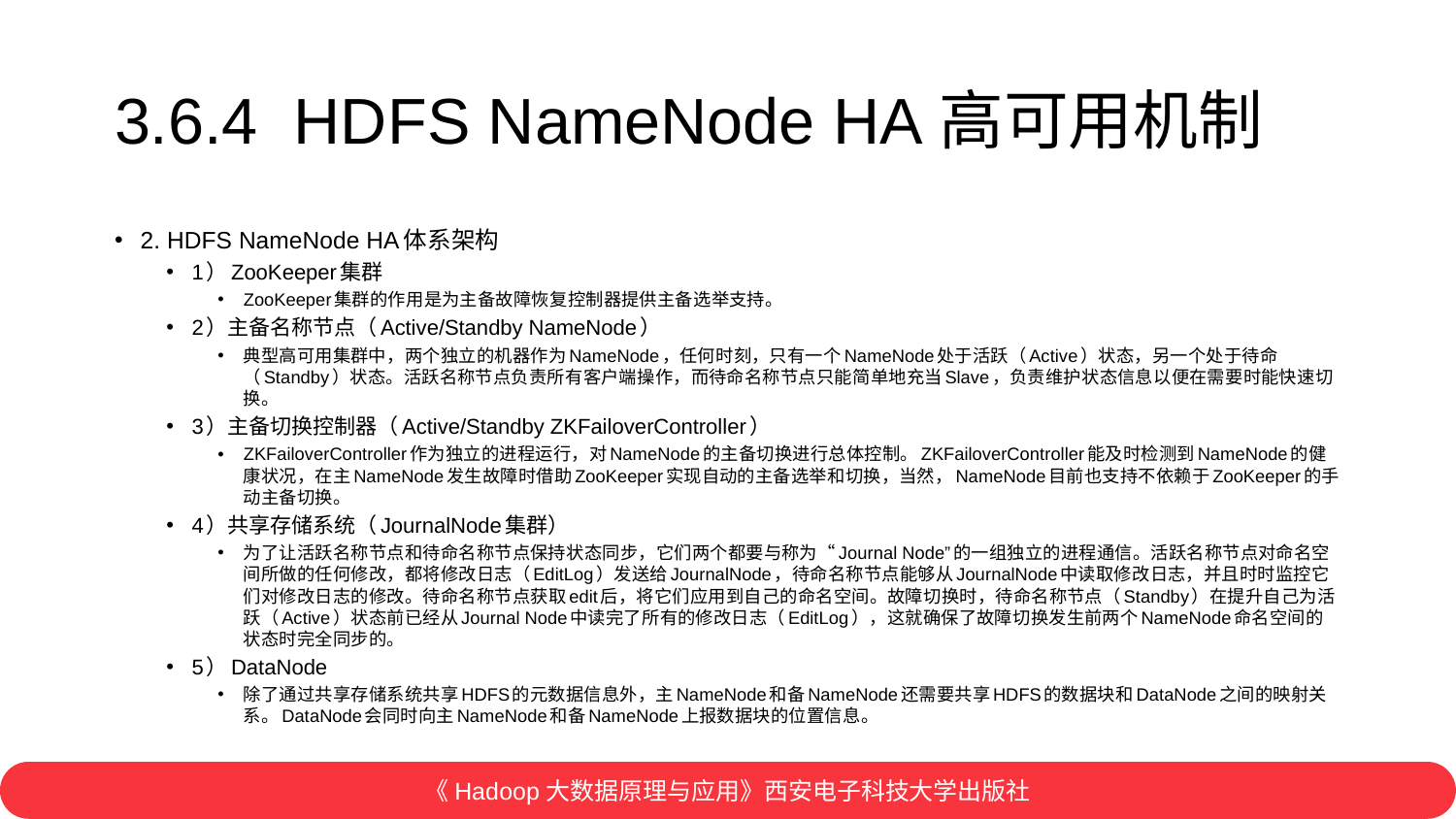

# 3.6.4  HDFS NameNode HA高可用机制
2. HDFS NameNode HA体系架构
1）ZooKeeper集群
ZooKeeper集群的作用是为主备故障恢复控制器提供主备选举支持。
2）主备名称节点（Active/Standby NameNode）
典型高可用集群中，两个独立的机器作为NameNode，任何时刻，只有一个NameNode处于活跃（Active）状态，另一个处于待命（Standby）状态。活跃名称节点负责所有客户端操作，而待命名称节点只能简单地充当Slave，负责维护状态信息以便在需要时能快速切换。
3）主备切换控制器（Active/Standby ZKFailoverController）
ZKFailoverController作为独立的进程运行，对NameNode的主备切换进行总体控制。ZKFailoverController能及时检测到NameNode的健康状况，在主NameNode发生故障时借助ZooKeeper实现自动的主备选举和切换，当然，NameNode目前也支持不依赖于ZooKeeper的手动主备切换。
4）共享存储系统（JournalNode集群）
为了让活跃名称节点和待命名称节点保持状态同步，它们两个都要与称为“Journal Node”的一组独立的进程通信。活跃名称节点对命名空间所做的任何修改，都将修改日志（EditLog）发送给JournalNode，待命名称节点能够从JournalNode中读取修改日志，并且时时监控它们对修改日志的修改。待命名称节点获取edit后，将它们应用到自己的命名空间。故障切换时，待命名称节点（Standby）在提升自己为活跃（Active）状态前已经从Journal Node中读完了所有的修改日志（EditLog），这就确保了故障切换发生前两个NameNode命名空间的状态时完全同步的。
5）DataNode
除了通过共享存储系统共享HDFS的元数据信息外，主NameNode和备NameNode还需要共享HDFS的数据块和DataNode之间的映射关系。DataNode会同时向主NameNode和备NameNode上报数据块的位置信息。